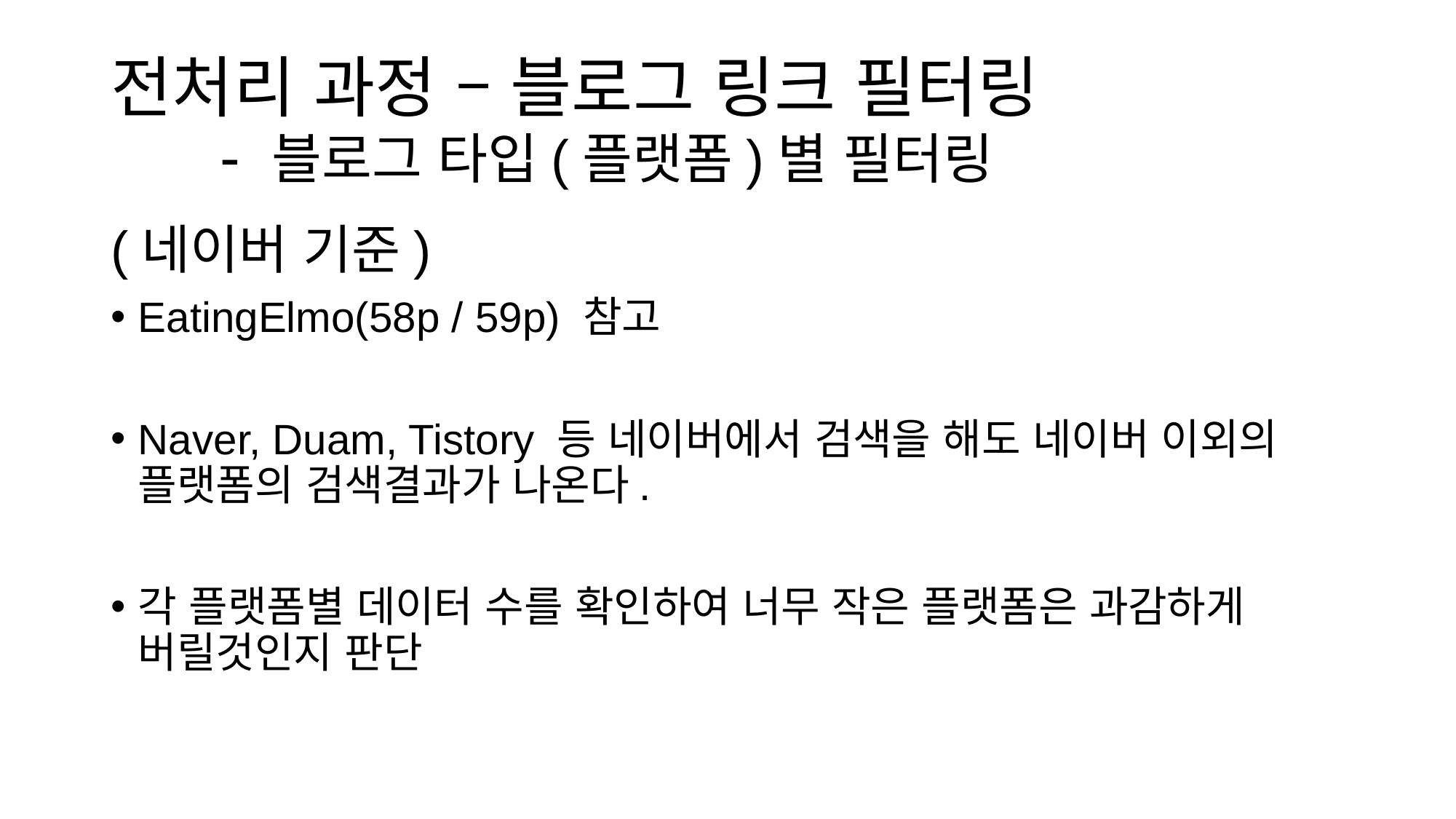

# 전처리 과정 – 블로그 링크 필터링 - 블로그 타입(플랫폼)별 필터링
(네이버 기준)
EatingElmo(58p / 59p) 참고

Naver, Duam, Tistory 등 네이버에서 검색을 해도 네이버 이외의 플랫폼의 검색결과가 나온다.

각 플랫폼별 데이터 수를 확인하여 너무 작은 플랫폼은 과감하게 버릴것인지 판단